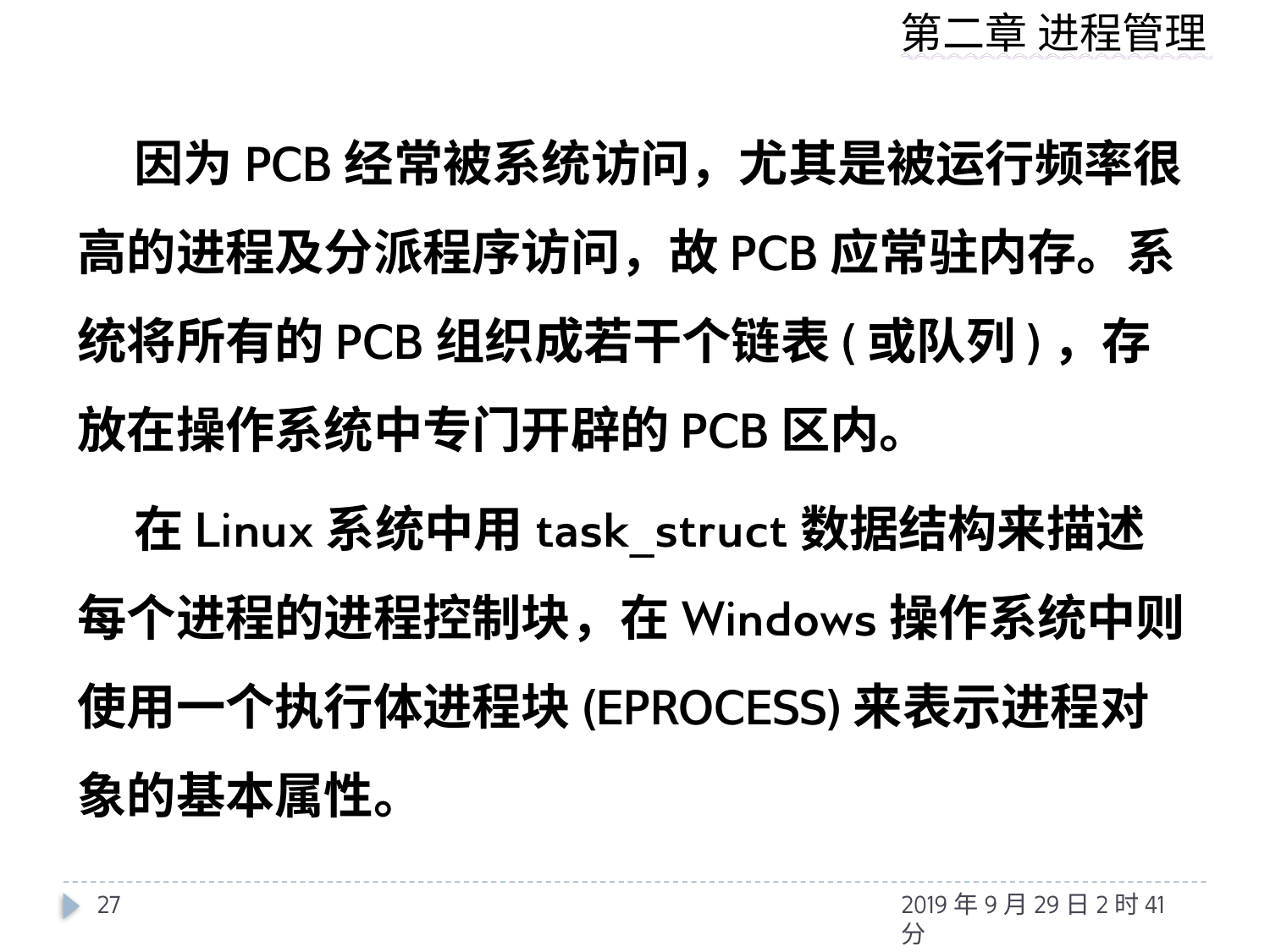

因为PCB经常被系统访问，尤其是被运行频率很高的进程及分派程序访问，故PCB应常驻内存。系统将所有的PCB组织成若干个链表(或队列)，存放在操作系统中专门开辟的PCB区内。
    在Linux系统中用task_struct数据结构来描述每个进程的进程控制块，在Windows操作系统中则使用一个执行体进程块(EPROCESS)来表示进程对象的基本属性。

27
2019年9月29日2时41分